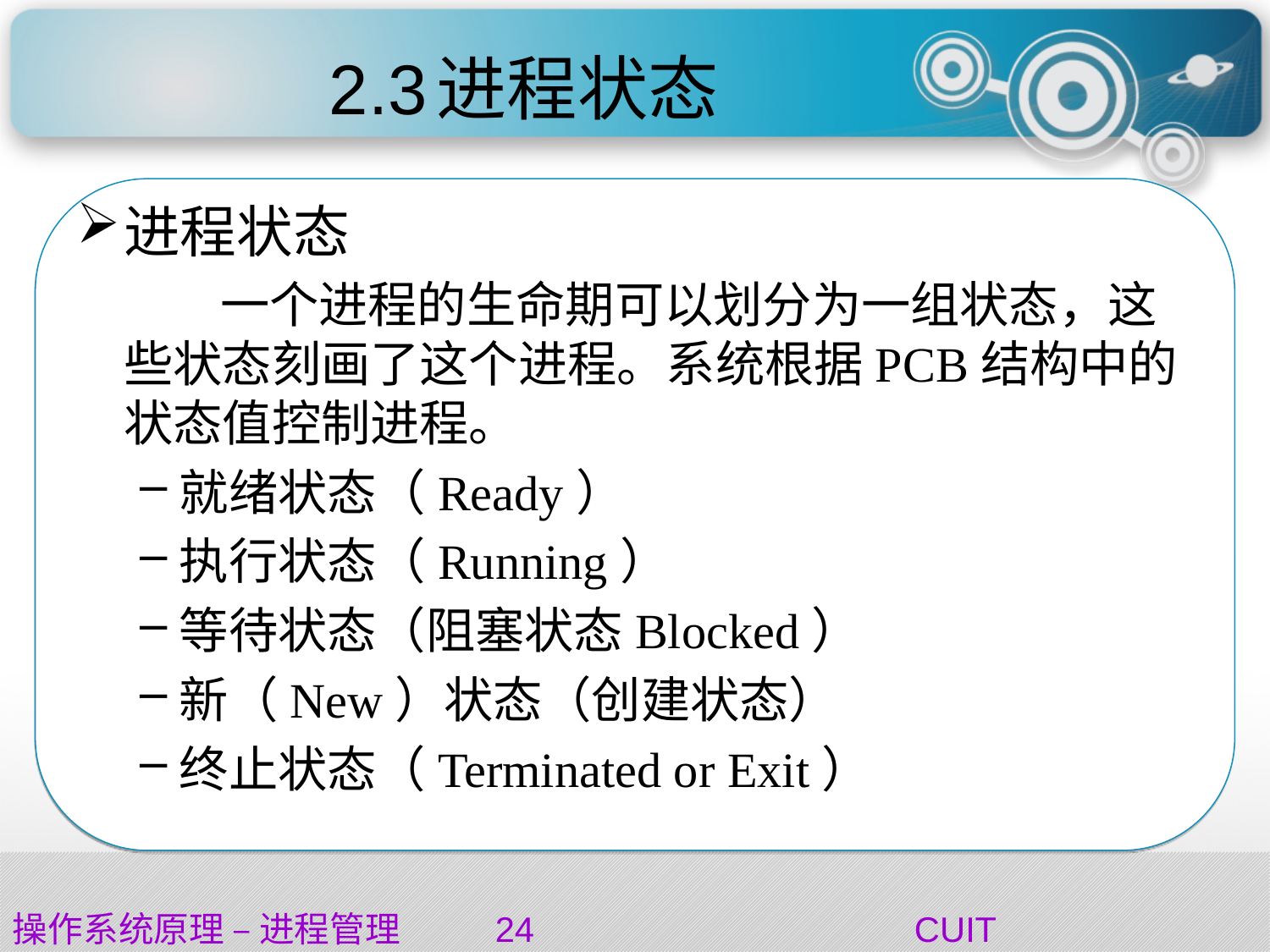

# 2.3	进程状态
进程状态
            一个进程的生命期可以划分为一组状态，这些状态刻画了这个进程。系统根据PCB结构中的状态值控制进程。
就绪状态（Ready）
执行状态（Running）
等待状态（阻塞状态Blocked）
新（New）状态（创建状态）
终止状态（Terminated or Exit）